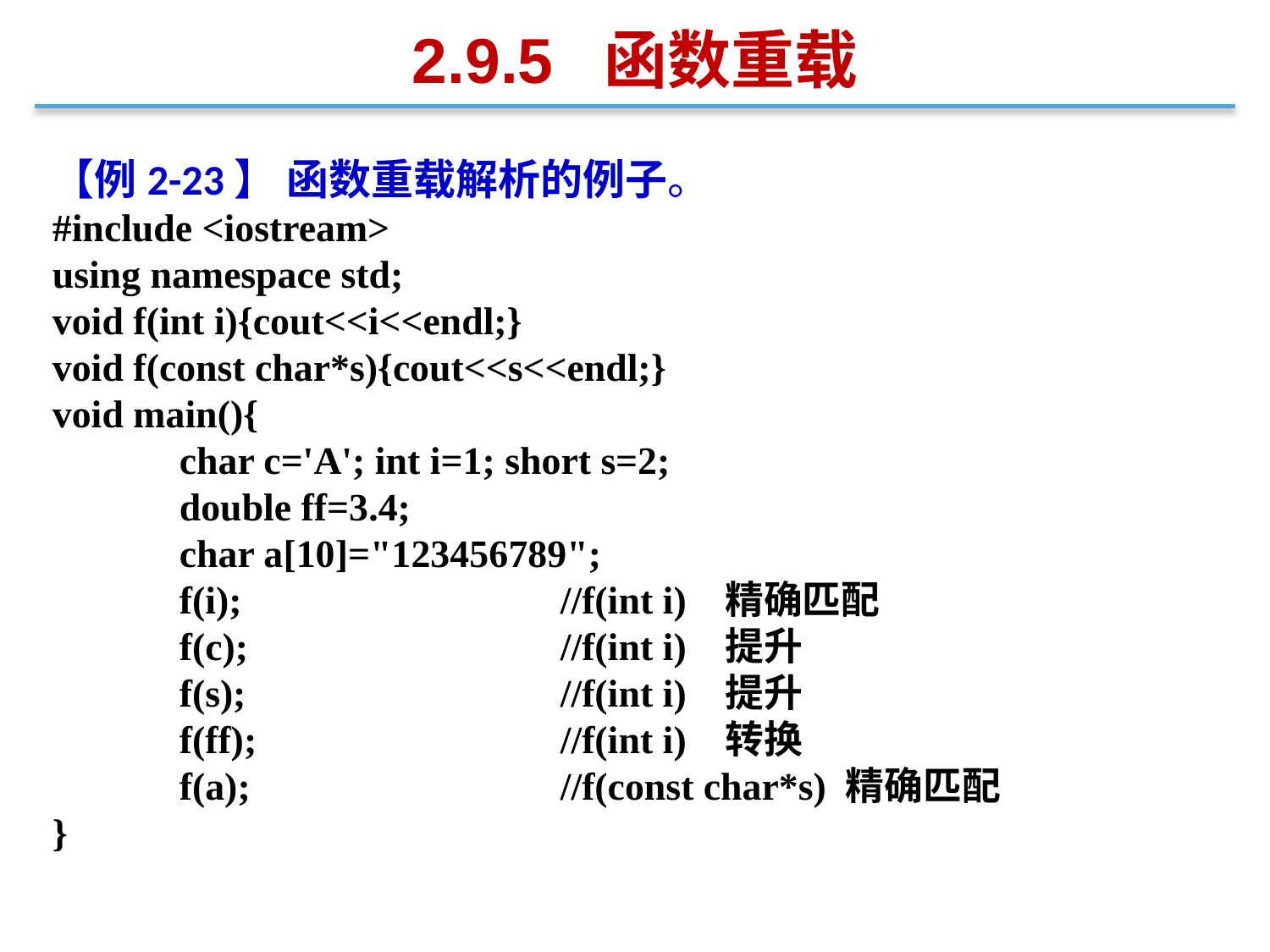

2.9.5  函数重载
【例2-23】 函数重载解析的例子。
#include <iostream>
using namespace std;
void f(int i){cout<<i<<endl;}
void f(const char*s){cout<<s<<endl;}
void main(){
	char c='A'; int i=1; short s=2;
	double ff=3.4;
	char a[10]="123456789";
	f(i);             		//f(int i)   精确匹配
	f(c);             		//f(int i)   提升
	f(s);             		//f(int i)   提升
	f(ff);             		//f(int i)   转换
	f(a);            		//f(const char*s) 精确匹配
}